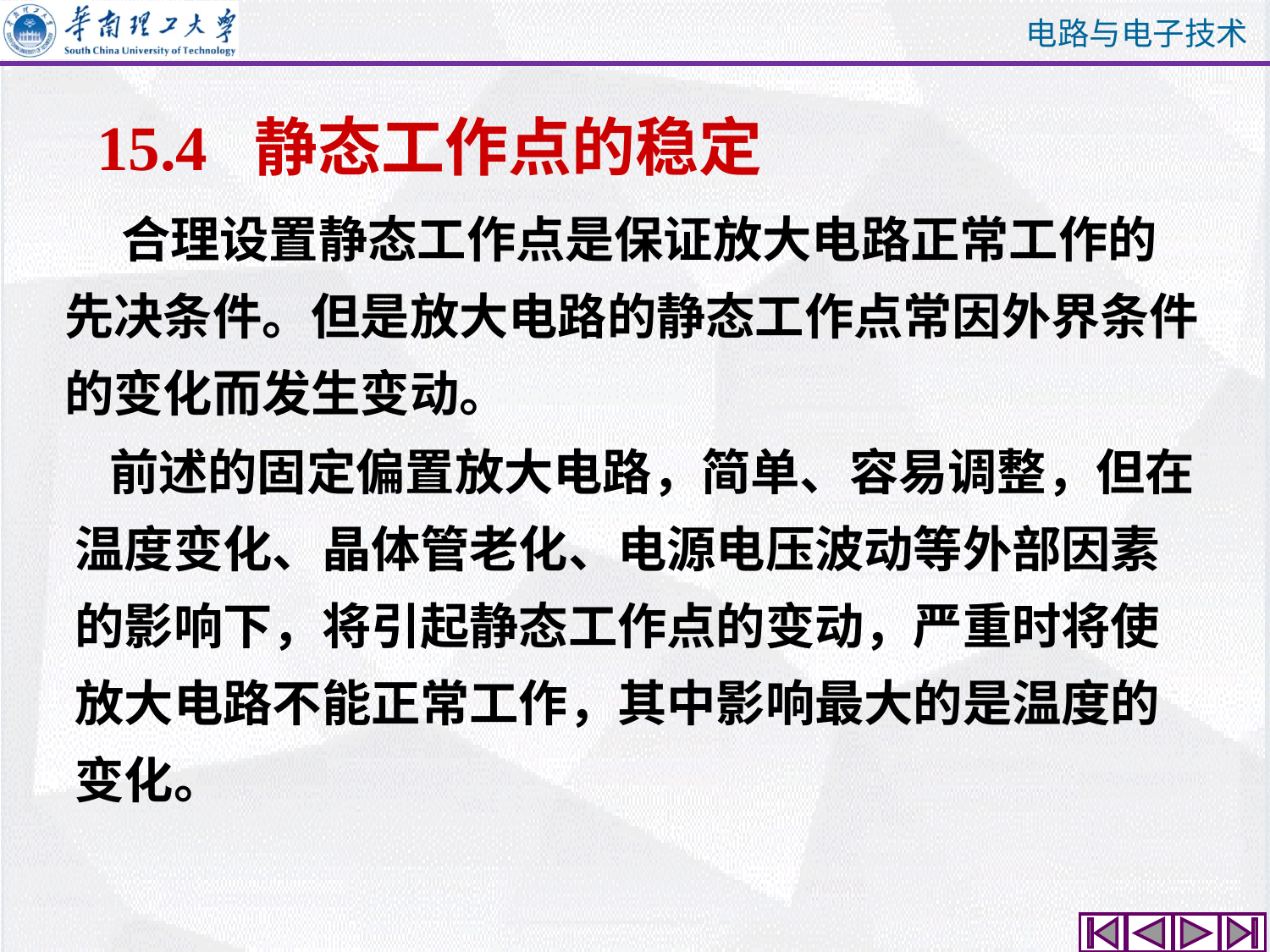

# 15.4  静态工作点的稳定
    合理设置静态工作点是保证放大电路正常工作的先决条件。但是放大电路的静态工作点常因外界条件的变化而发生变动。
  前述的固定偏置放大电路，简单、容易调整，但在温度变化、晶体管老化、电源电压波动等外部因素的影响下，将引起静态工作点的变动，严重时将使放大电路不能正常工作，其中影响最大的是温度的变化。